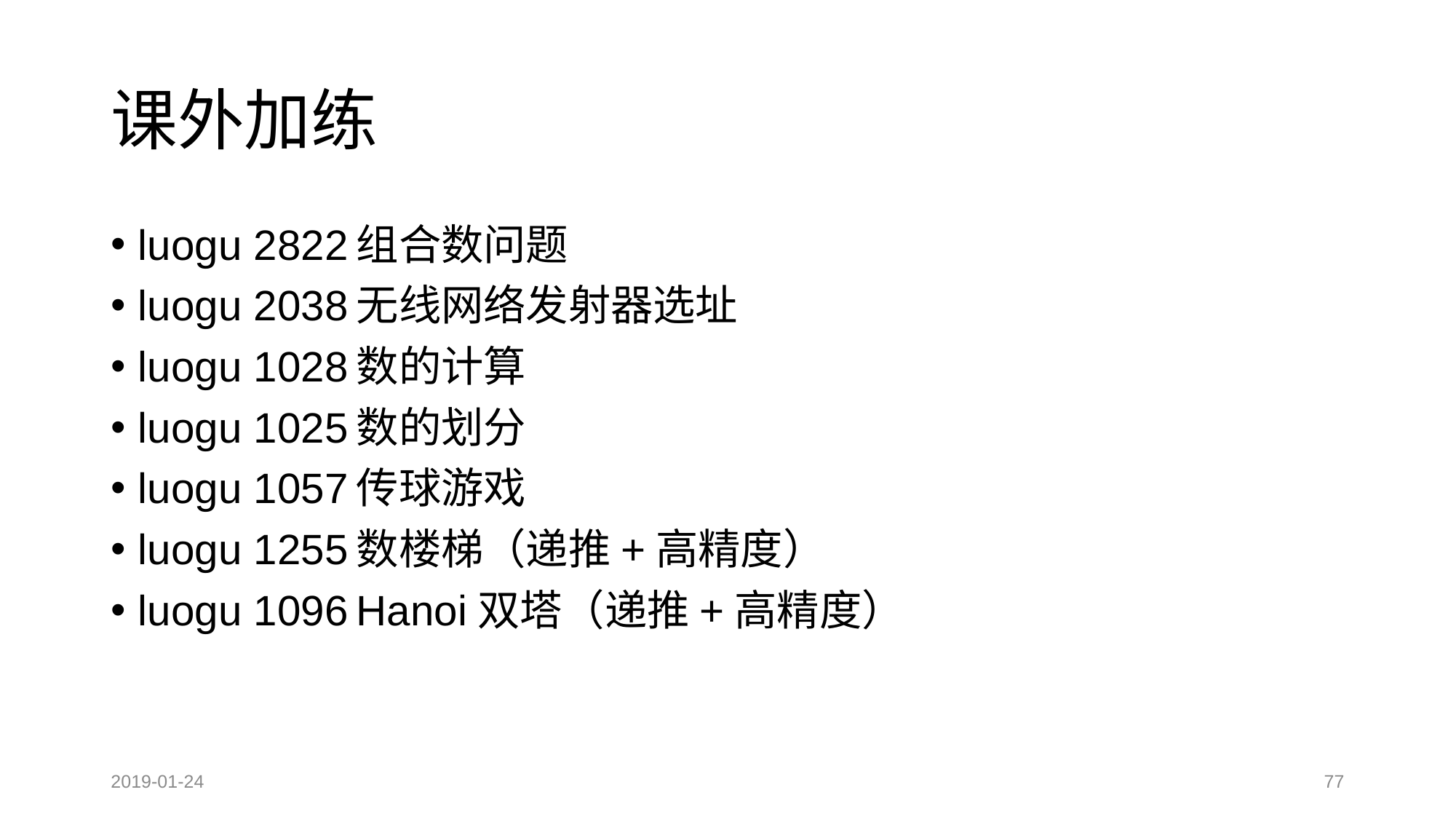

# 课外加练
luogu 2822	组合数问题
luogu 2038	无线网络发射器选址
luogu 1028	数的计算
luogu 1025	数的划分
luogu 1057	传球游戏
luogu 1255	数楼梯（递推+高精度）
luogu 1096	Hanoi双塔（递推+高精度）

2019-01-24
77